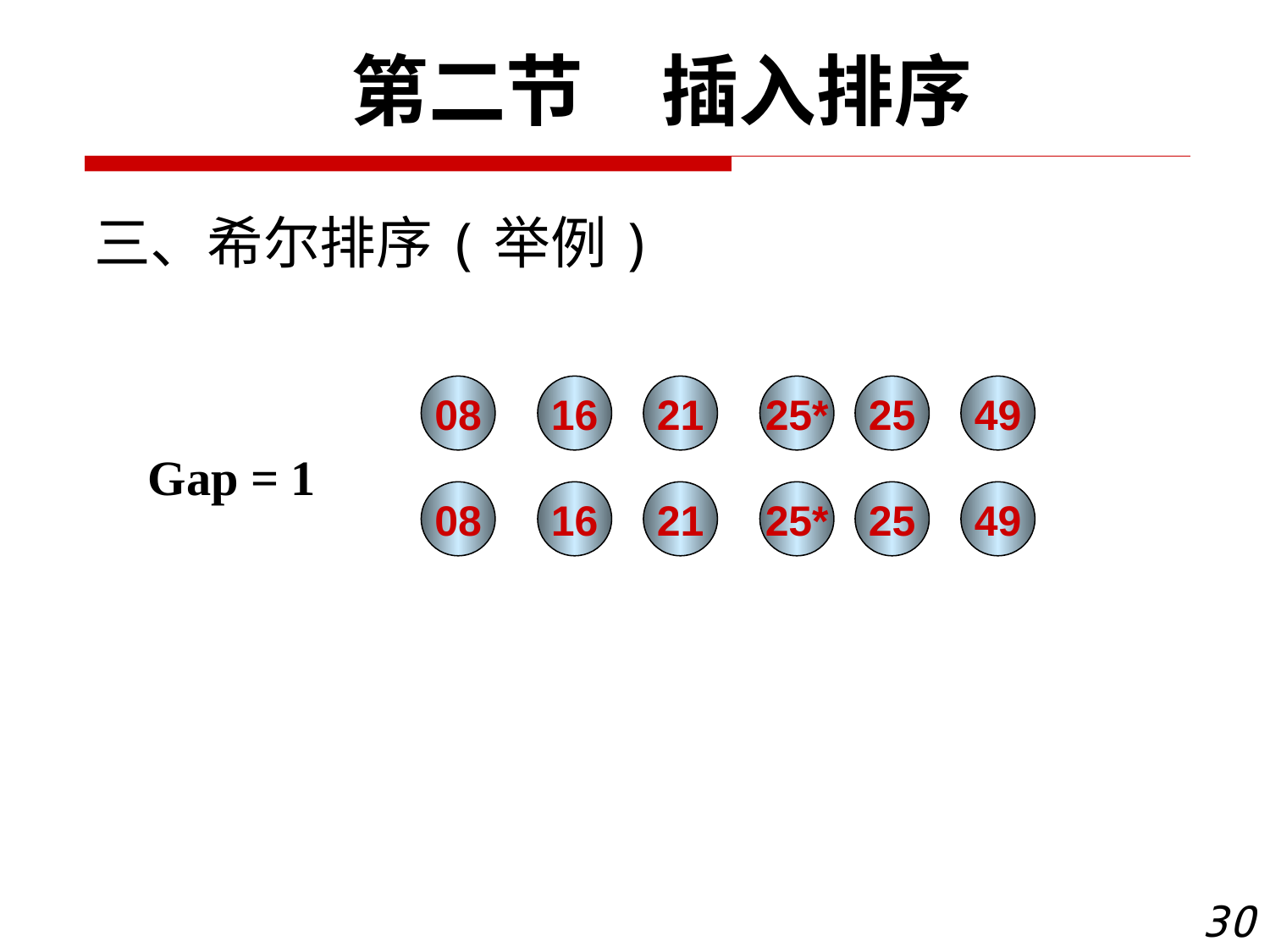

第二节　插入排序
三、希尔排序(举例)
08
16
21
25*
25
49
Gap = 1
08
16
21
25*
25
49
30